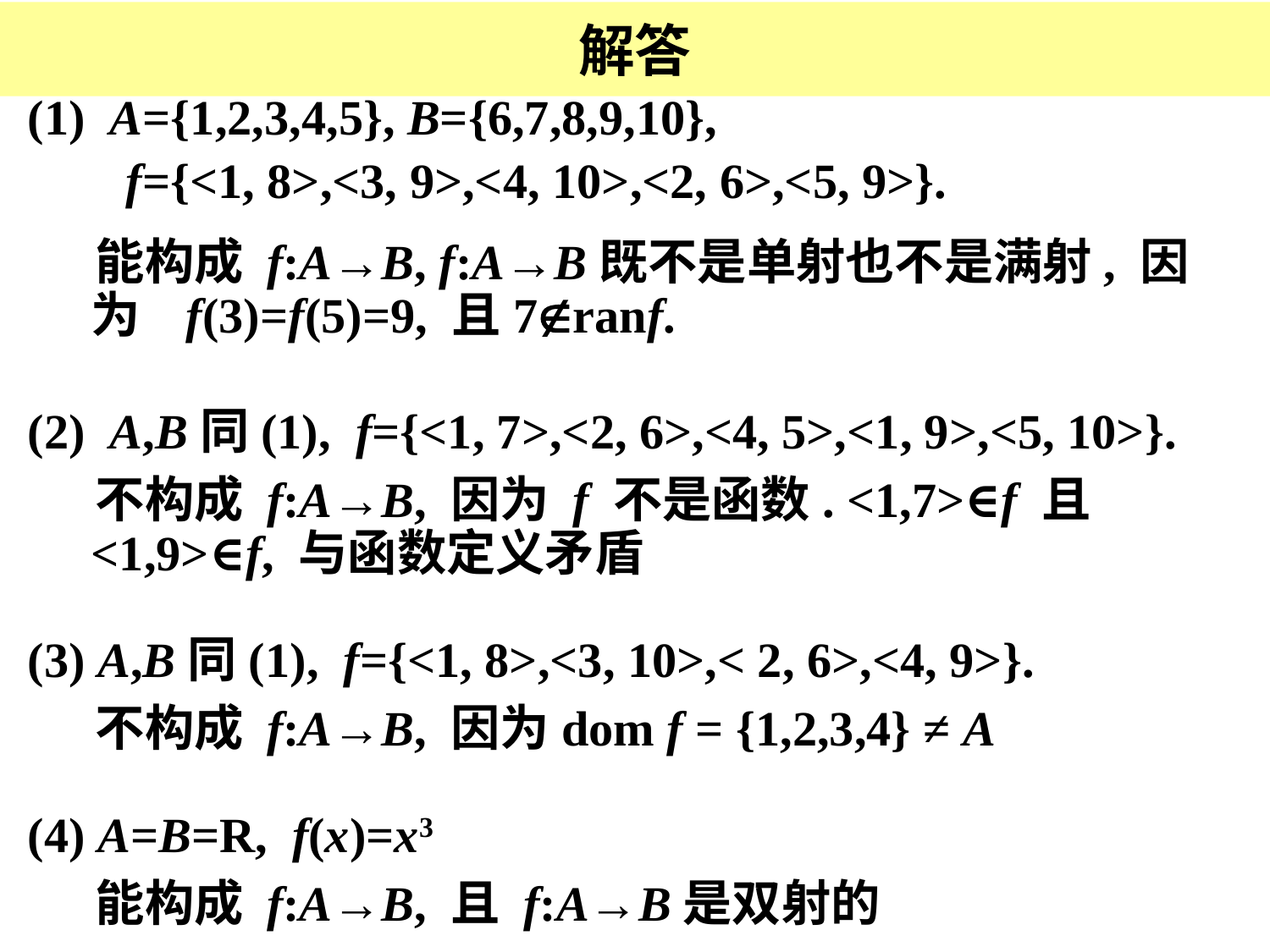

解答
(1)  A={1,2,3,4,5}, B={6,7,8,9,10},
        f={<1, 8>,<3, 9>,<4, 10>,<2, 6>,<5, 9>}.

     能构成 f:A→B, f:A→B既不是单射也不是满射, 因为   f(3)=f(5)=9, 且7∉ranf.

(2)  A,B同(1),  f={<1, 7>,<2, 6>,<4, 5>,<1, 9>,<5, 10>}.

     不构成 f:A→B, 因为 f 不是函数. <1,7>∈f 且<1,9>∈f, 与函数定义矛盾

(3) A,B同(1),  f={<1, 8>,<3, 10>,< 2, 6>,<4, 9>}.

     不构成 f:A→B, 因为dom f = {1,2,3,4} ≠ A

(4) A=B=R,  f(x)=x3

     能构成 f:A→B, 且 f:A→B是双射的
解